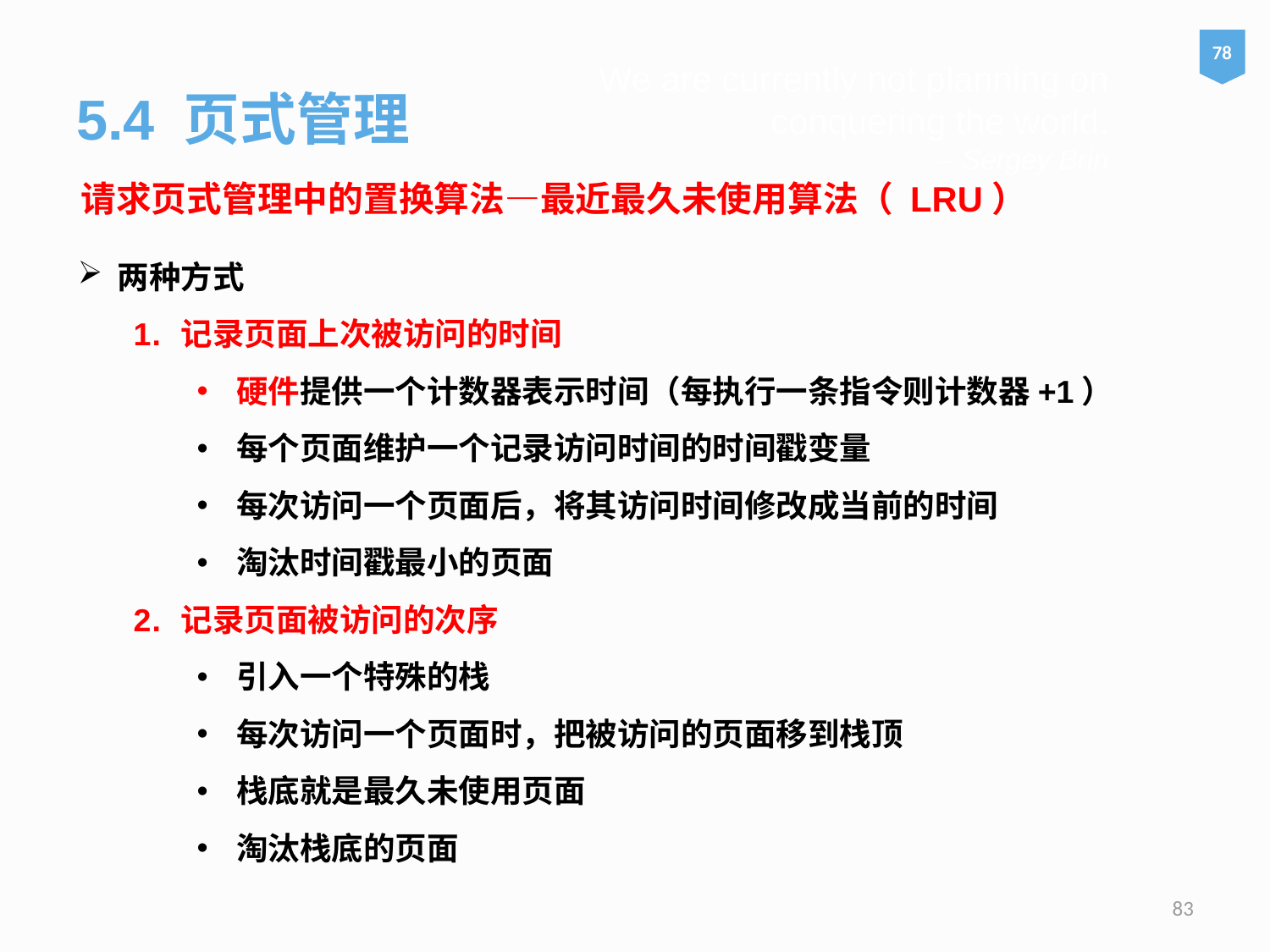

78
# We are currently not planning on conquering the world. – Sergey Brin
5.4 页式管理
请求页式管理中的置换算法—最近最久未使用算法（ LRU）

两种方式
记录页面上次被访问的时间
硬件提供一个计数器表示时间（每执行一条指令则计数器+1）
每个页面维护一个记录访问时间的时间戳变量
每次访问一个页面后，将其访问时间修改成当前的时间
淘汰时间戳最小的页面
记录页面被访问的次序
引入一个特殊的栈
每次访问一个页面时，把被访问的页面移到栈顶
栈底就是最久未使用页面
淘汰栈底的页面

83